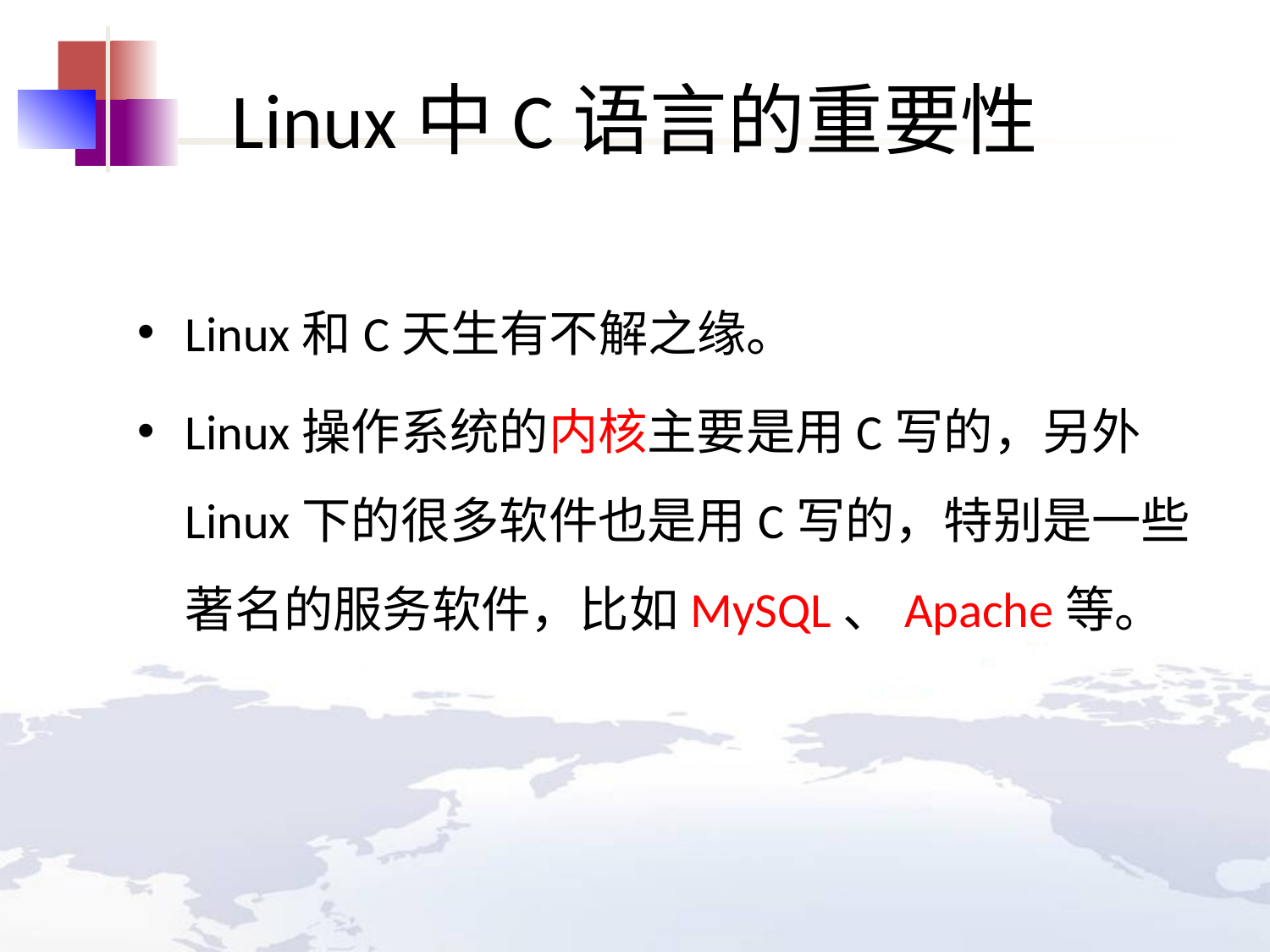

# Linux中C语言的重要性
Linux和C天生有不解之缘。
Linux操作系统的内核主要是用C写的，另外Linux下的很多软件也是用C写的，特别是一些著名的服务软件，比如MySQL、Apache等。